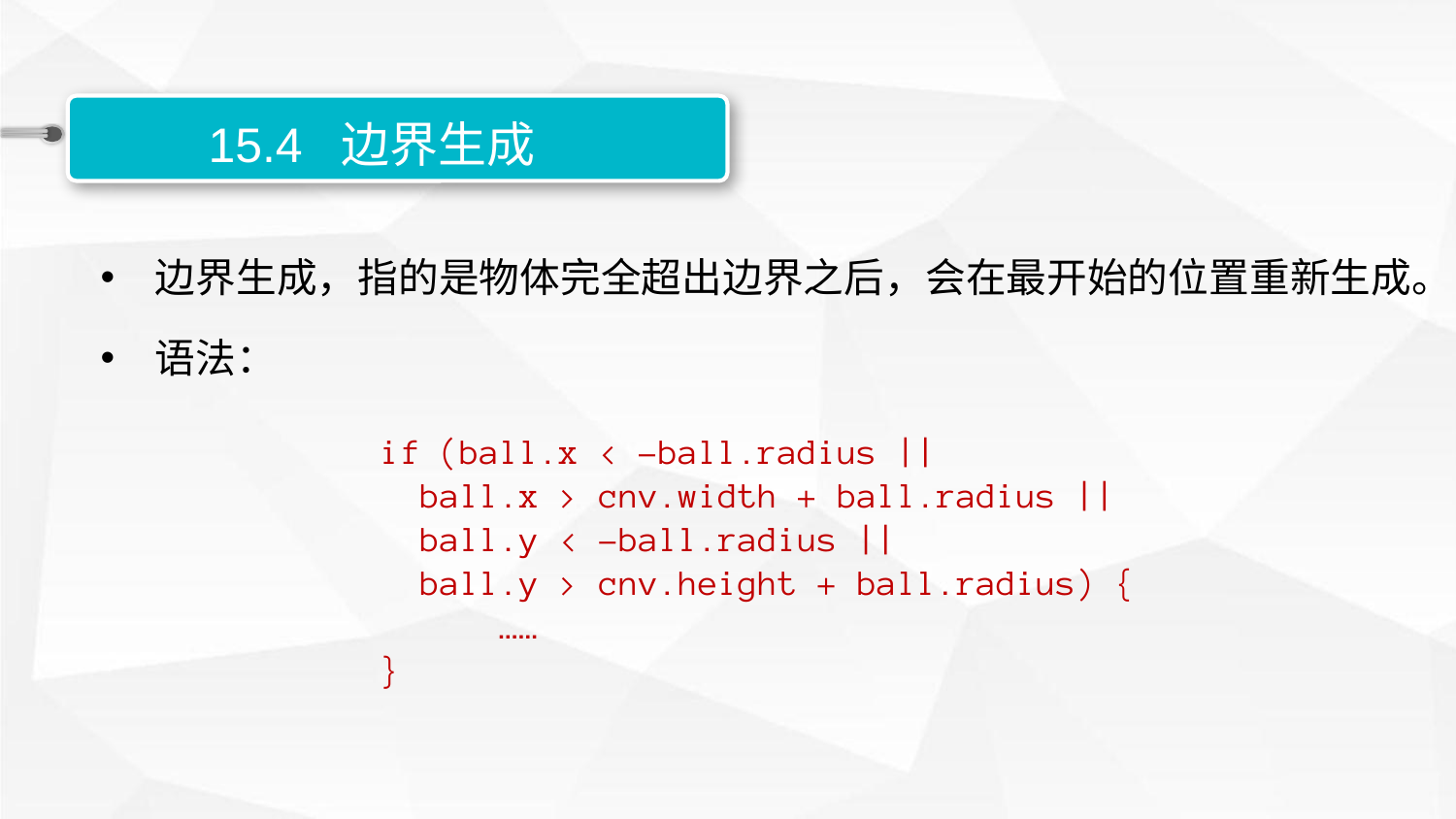

15.4  边界生成

边界生成，指的是物体完全超出边界之后，会在最开始的位置重新生成。
语法：
if (ball.x < -ball.radius ||
  ball.x > cnv.width + ball.radius ||
  ball.y < -ball.radius ||
  ball.y > cnv.height + ball.radius) {
      ……
}